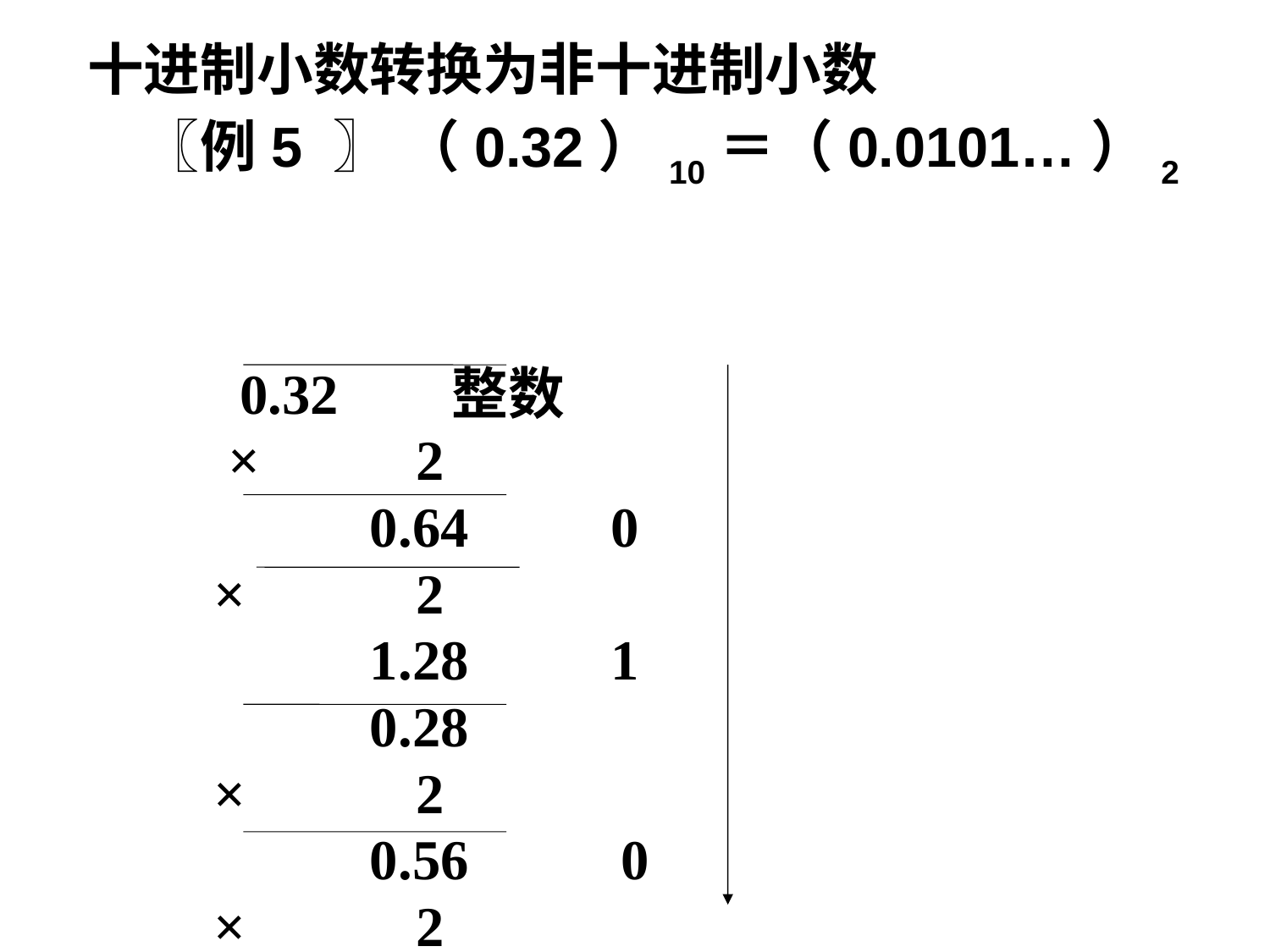

# 十进制小数转换为非十进制小数
〖例5 〗 （0.32）10＝（0.0101…）2					 	   		                                                                                                                                                    	               0.32       整数
      ×           2
                0.64          0
     ×            2
                1.28          1
                0.28
     ×            2
                0.56	          0
     ×            2
                1.12          1
	                …